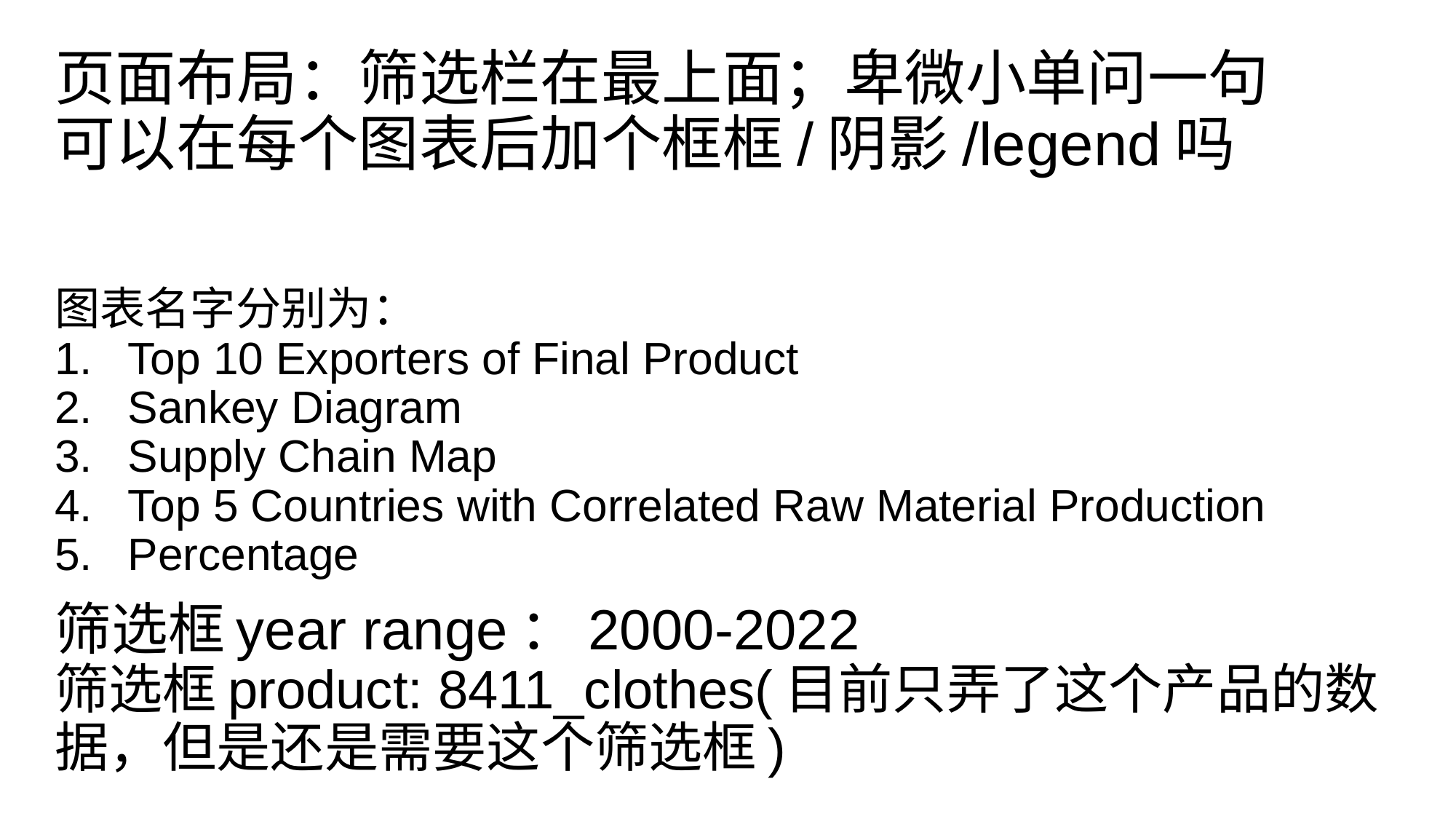

# 页面布局：筛选栏在最上面；卑微小单问一句可以在每个图表后加个框框/阴影/legend吗
图表名字分别为：
Top 10 Exporters of Final Product
Sankey Diagram
Supply Chain Map
Top 5 Countries with Correlated Raw Material Production
Percentage

筛选框year range：2000-2022
筛选框product: 8411_clothes(目前只弄了这个产品的数据，但是还是需要这个筛选框)